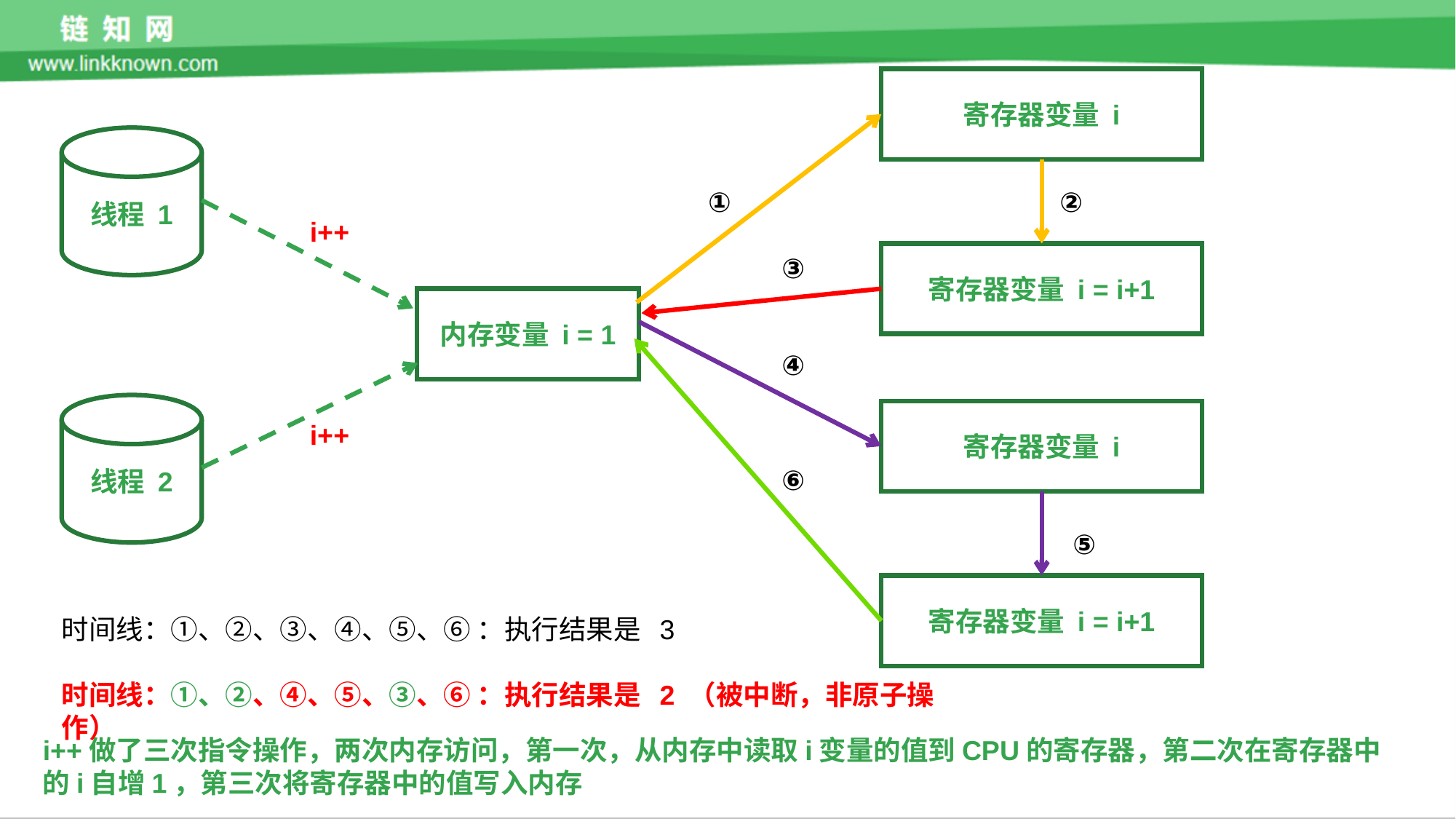

寄存器变量 i
线程 1
①
②
i++
寄存器变量 i = i+1
③
内存变量 i = 1
④
线程 2
寄存器变量 i
i++
⑥
⑤
寄存器变量 i = i+1
时间线：①、②、③、④、⑤、⑥ ：执行结果是  3

时间线：①、②、④、⑤、③、⑥ ：执行结果是  2 （被中断，非原子操作）
i++做了三次指令操作，两次内存访问，第一次，从内存中读取i变量的值到CPU的寄存器，第二次在寄存器中的i自增1，第三次将寄存器中的值写入内存